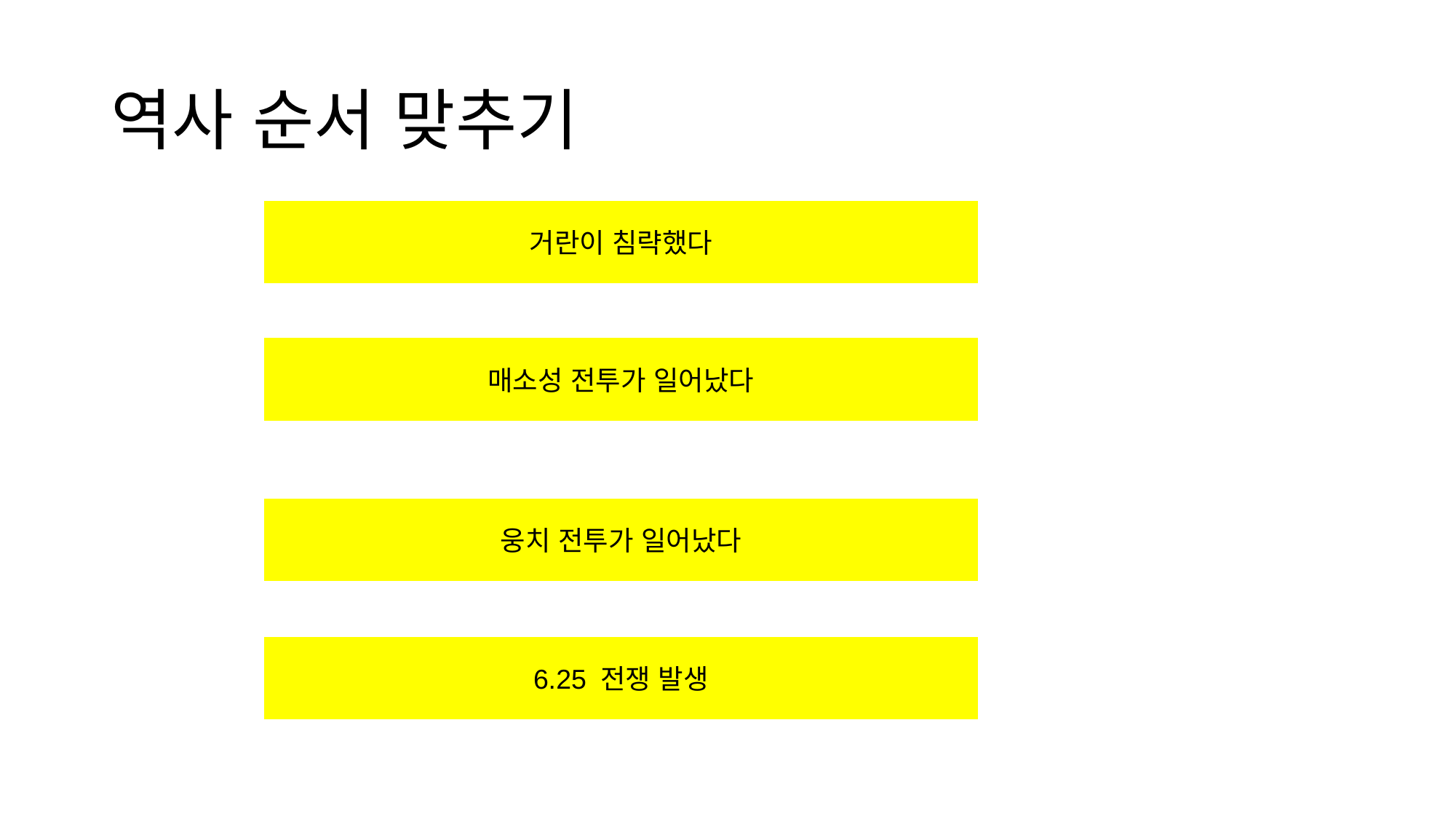

# 역사 순서 맞추기
거란이 침략했다
매소성 전투가 일어났다
웅치 전투가 일어났다
6.25 전쟁 발생